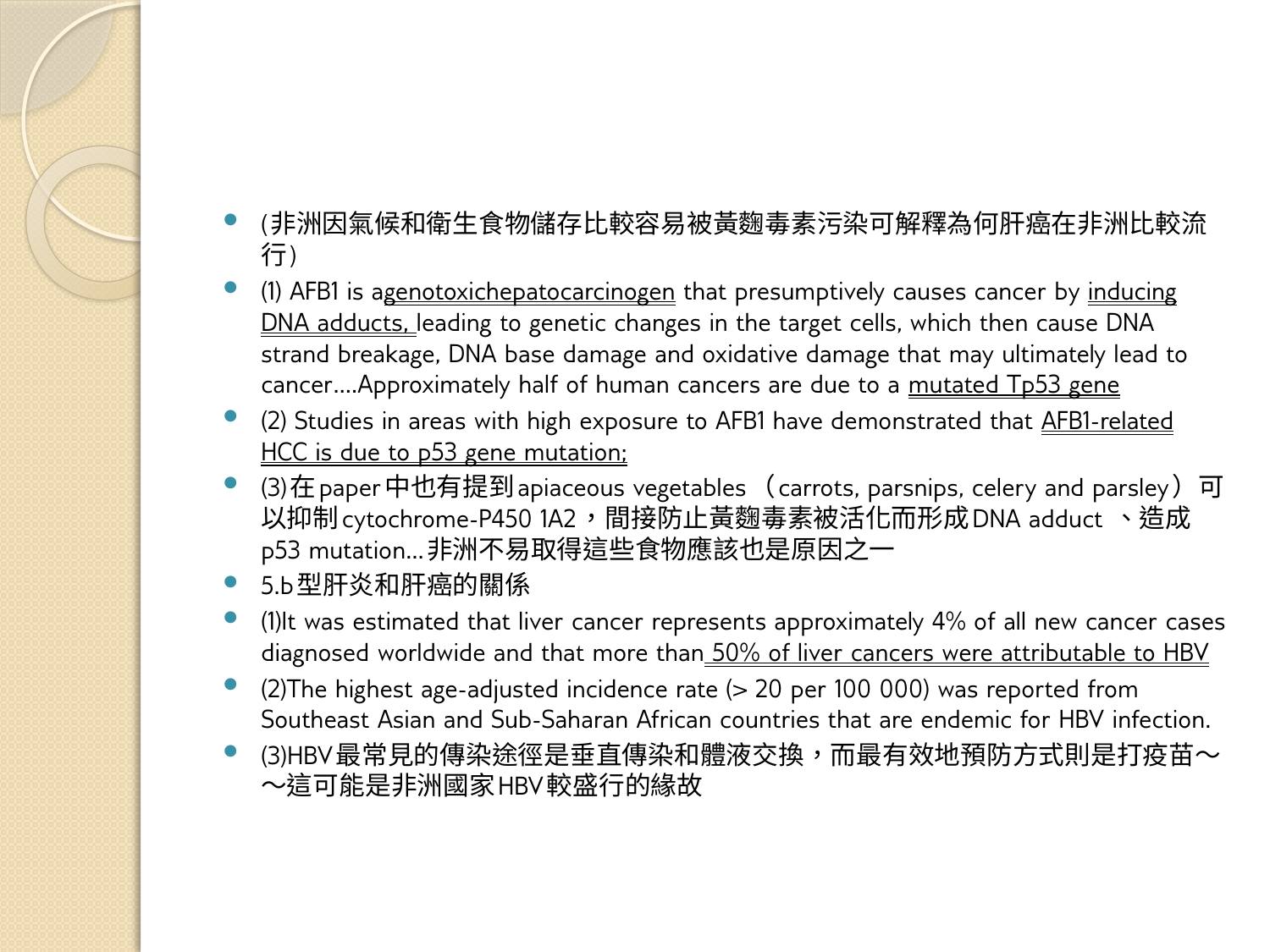

#
(非洲因氣候和衛生食物儲存比較容易被黃麴毒素污染可解釋為何肝癌在非洲比較流行)
(1) AFB1 is agenotoxichepatocarcinogen that presumptively causes cancer by inducing DNA adducts, leading to genetic changes in the target cells, which then cause DNA strand breakage, DNA base damage and oxidative damage that may ultimately lead to cancer….Approximately half of human cancers are due to a mutated Tp53 gene
(2) Studies in areas with high exposure to AFB1 have demonstrated that AFB1-related HCC is due to p53 gene mutation;
(3)在paper中也有提到apiaceous vegetables（carrots, parsnips, celery and parsley）可以抑制cytochrome-P450 1A2，間接防止黃麴毒素被活化而形成DNA adduct 、造成p53 mutation…非洲不易取得這些食物應該也是原因之一
5.b型肝炎和肝癌的關係
(1)It was estimated that liver cancer represents approximately 4% of all new cancer cases diagnosed worldwide and that more than 50% of liver cancers were attributable to HBV
(2)The highest age-adjusted incidence rate (> 20 per 100 000) was reported from Southeast Asian and Sub-Saharan African countries that are endemic for HBV infection.
(3)HBV最常見的傳染途徑是垂直傳染和體液交換，而最有效地預防方式則是打疫苗～～這可能是非洲國家HBV較盛行的緣故